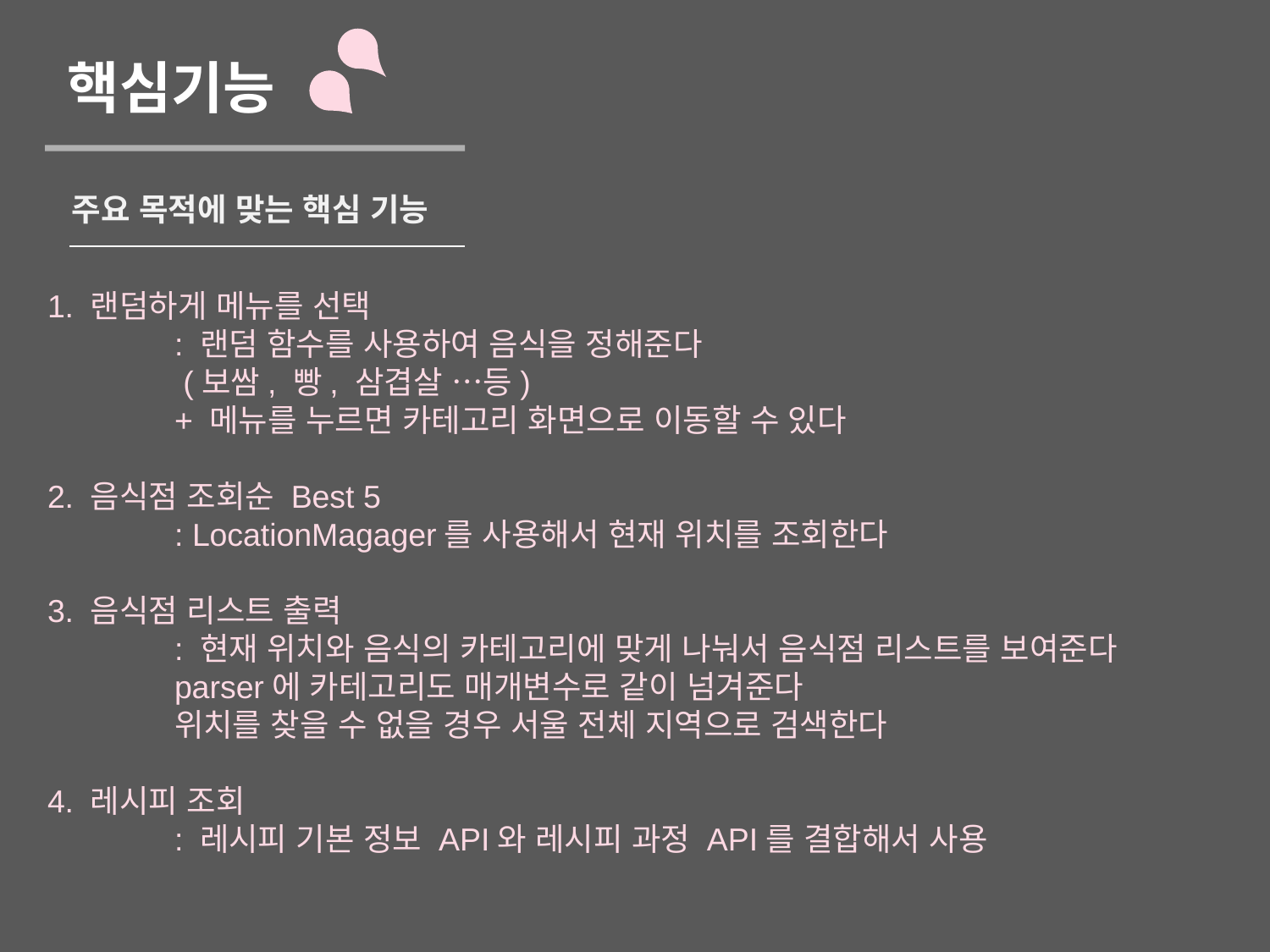

핵심기능

주요 목적에 맞는 핵심 기능
1. 랜덤하게 메뉴를 선택
	: 랜덤 함수를 사용하여 음식을 정해준다
	 (보쌈, 빵, 삼겹살 …등)
	+ 메뉴를 누르면 카테고리 화면으로 이동할 수 있다

2. 음식점 조회순 Best 5
	: LocationMagager를 사용해서 현재 위치를 조회한다

3. 음식점 리스트 출력
	: 현재 위치와 음식의 카테고리에 맞게 나눠서 음식점 리스트를 보여준다
	parser에 카테고리도 매개변수로 같이 넘겨준다
	위치를 찾을 수 없을 경우 서울 전체 지역으로 검색한다

4. 레시피 조회
	: 레시피 기본 정보 API와 레시피 과정 API를 결합해서 사용